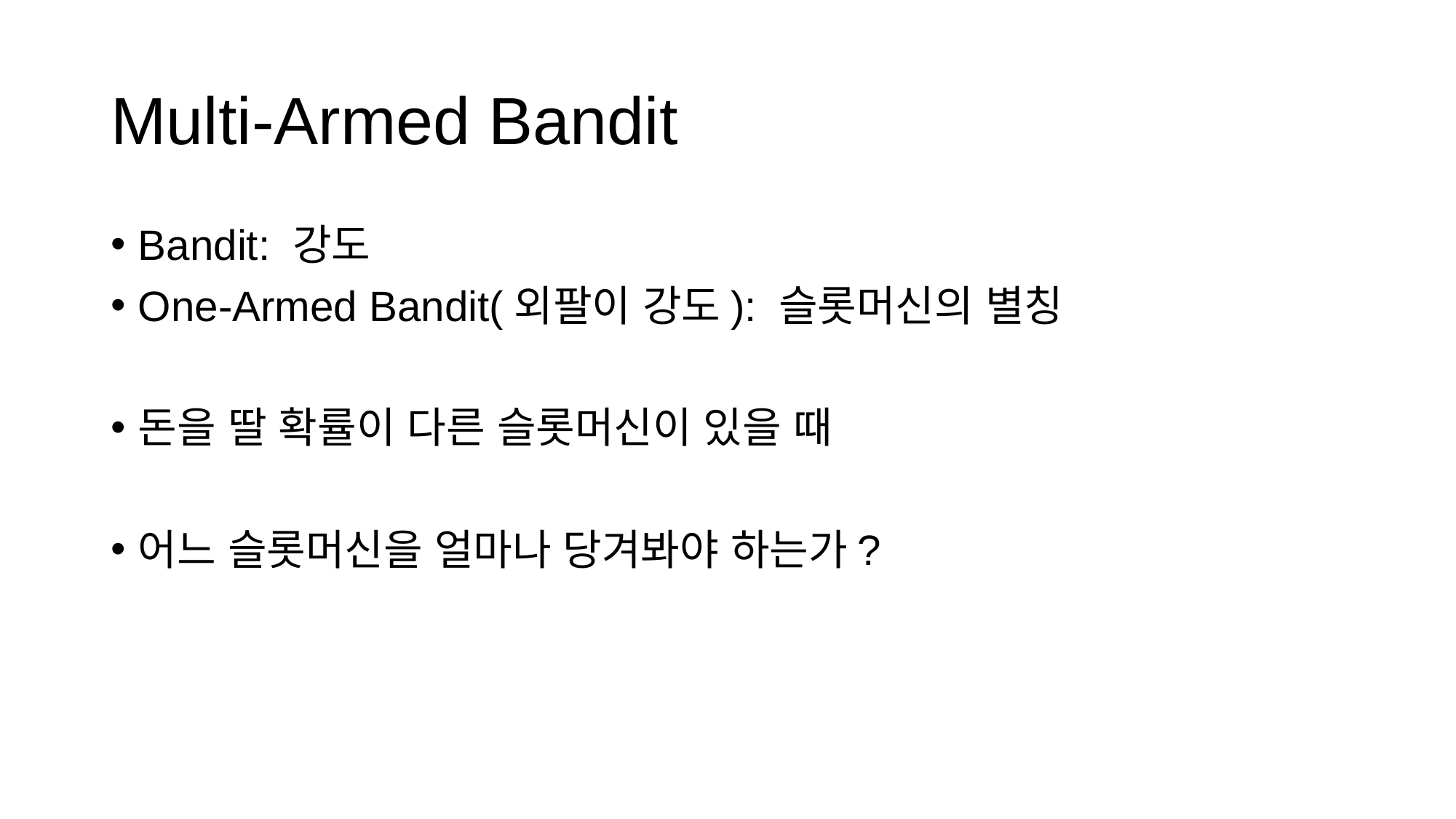

# Multi-Armed Bandit
Bandit: 강도
One-Armed Bandit(외팔이 강도): 슬롯머신의 별칭

돈을 딸 확률이 다른 슬롯머신이 있을 때

어느 슬롯머신을 얼마나 당겨봐야 하는가?